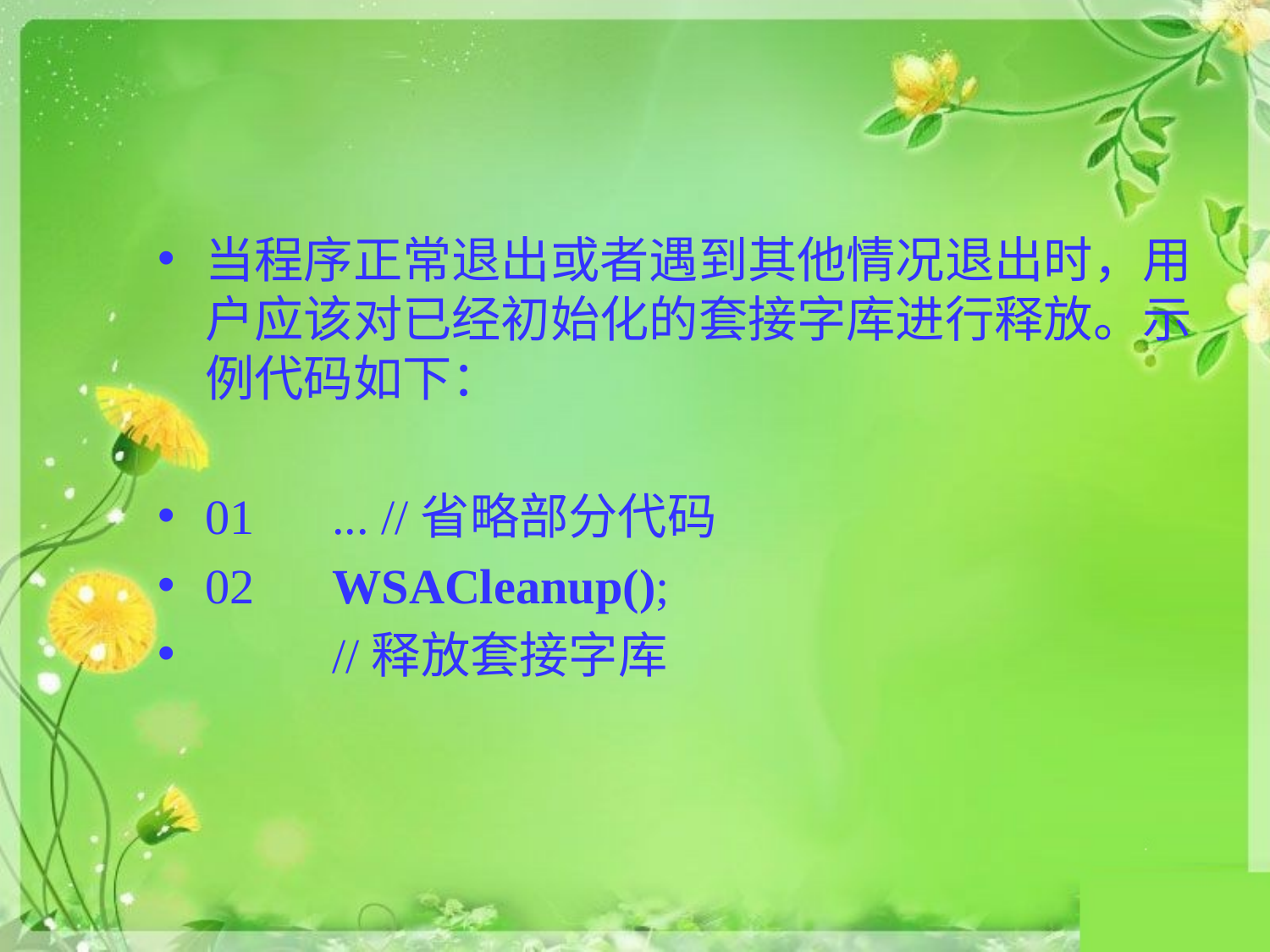

#
当程序正常退出或者遇到其他情况退出时，用户应该对已经初始化的套接字库进行释放。示例代码如下：

01	... //省略部分代码
02	WSACleanup();
	//释放套接字库